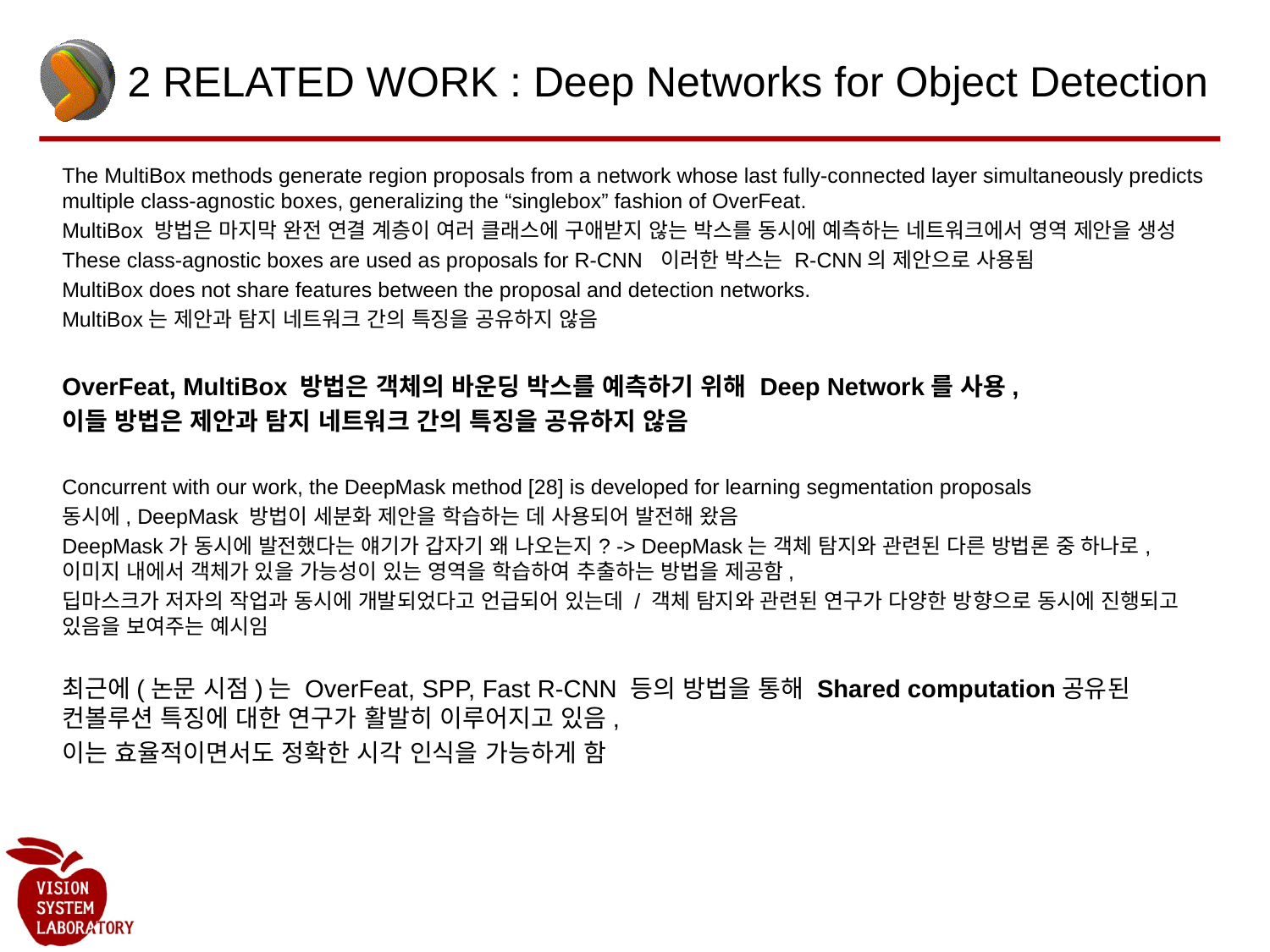

# 2 RELATED WORK : Deep Networks for Object Detection
The MultiBox methods generate region proposals from a network whose last fully-connected layer simultaneously predicts multiple class-agnostic boxes, generalizing the “singlebox” fashion of OverFeat.
MultiBox 방법은 마지막 완전 연결 계층이 여러 클래스에 구애받지 않는 박스를 동시에 예측하는 네트워크에서 영역 제안을 생성
These class-agnostic boxes are used as proposals for R-CNN  이러한 박스는 R-CNN의 제안으로 사용됨
MultiBox does not share features between the proposal and detection networks.
MultiBox는 제안과 탐지 네트워크 간의 특징을 공유하지 않음

OverFeat, MultiBox 방법은 객체의 바운딩 박스를 예측하기 위해 Deep Network를 사용,
이들 방법은 제안과 탐지 네트워크 간의 특징을 공유하지 않음

Concurrent with our work, the DeepMask method [28] is developed for learning segmentation proposals
동시에, DeepMask 방법이 세분화 제안을 학습하는 데 사용되어 발전해 왔음
DeepMask가 동시에 발전했다는 얘기가 갑자기 왜 나오는지? -> DeepMask는 객체 탐지와 관련된 다른 방법론 중 하나로, 이미지 내에서 객체가 있을 가능성이 있는 영역을 학습하여 추출하는 방법을 제공함,
딥마스크가 저자의 작업과 동시에 개발되었다고 언급되어 있는데 / 객체 탐지와 관련된 연구가 다양한 방향으로 동시에 진행되고 있음을 보여주는 예시임

최근에(논문 시점)는 OverFeat, SPP, Fast R-CNN 등의 방법을 통해 Shared computation공유된 컨볼루션 특징에 대한 연구가 활발히 이루어지고 있음,
이는 효율적이면서도 정확한 시각 인식을 가능하게 함